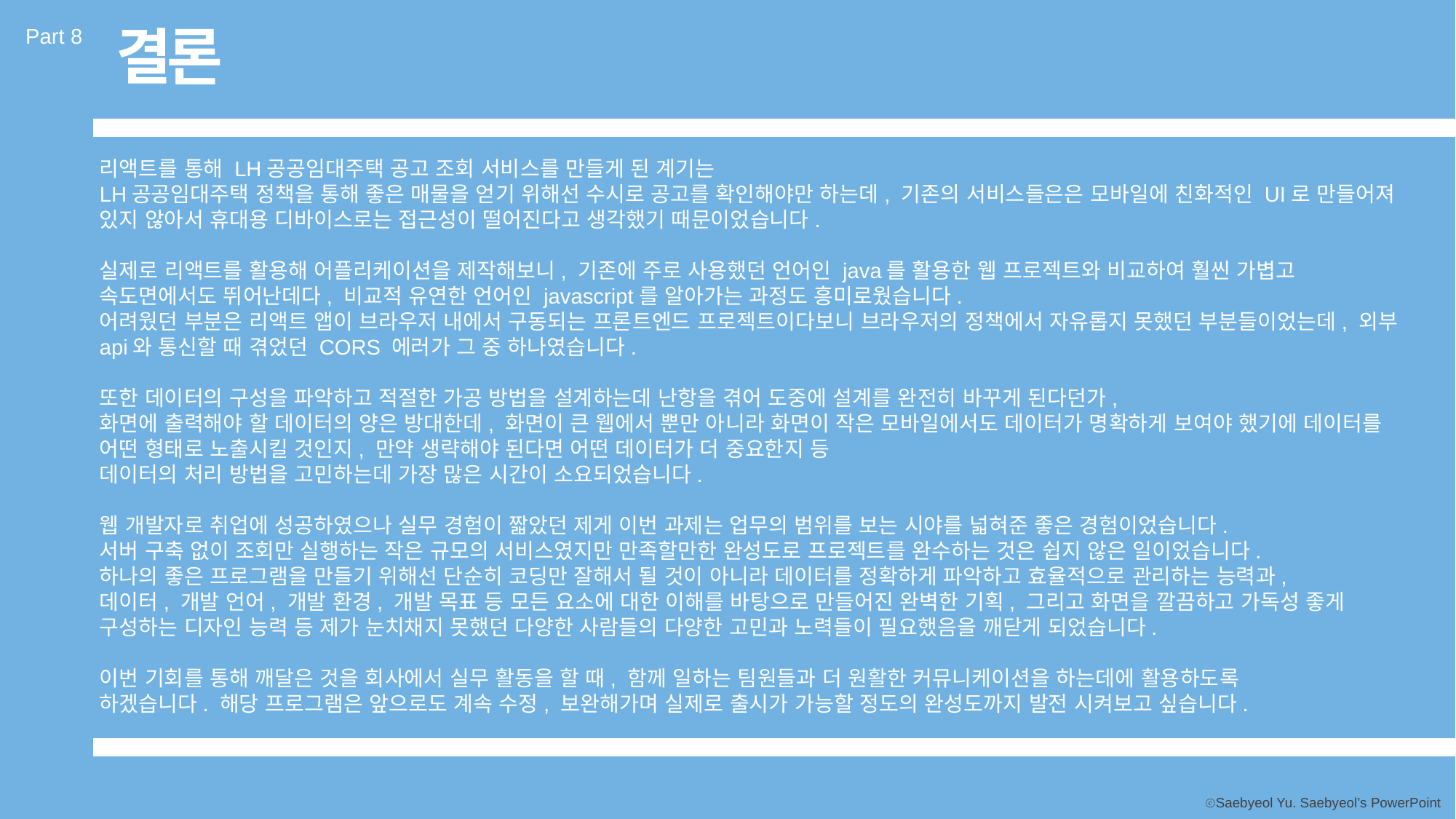

결론
Part 8
리액트를 통해 LH공공임대주택 공고 조회 서비스를 만들게 된 계기는
LH공공임대주택 정책을 통해 좋은 매물을 얻기 위해선 수시로 공고를 확인해야만 하는데, 기존의 서비스들은은 모바일에 친화적인 UI로 만들어져 있지 않아서 휴대용 디바이스로는 접근성이 떨어진다고 생각했기 때문이었습니다.

실제로 리액트를 활용해 어플리케이션을 제작해보니, 기존에 주로 사용했던 언어인 java를 활용한 웹 프로젝트와 비교하여 훨씬 가볍고 속도면에서도 뛰어난데다, 비교적 유연한 언어인 javascript를 알아가는 과정도 흥미로웠습니다.
어려웠던 부분은 리액트 앱이 브라우저 내에서 구동되는 프론트엔드 프로젝트이다보니 브라우저의 정책에서 자유롭지 못했던 부분들이었는데, 외부 api와 통신할 때 겪었던 CORS 에러가 그 중 하나였습니다.

또한 데이터의 구성을 파악하고 적절한 가공 방법을 설계하는데 난항을 겪어 도중에 설계를 완전히 바꾸게 된다던가,
화면에 출력해야 할 데이터의 양은 방대한데, 화면이 큰 웹에서 뿐만 아니라 화면이 작은 모바일에서도 데이터가 명확하게 보여야 했기에 데이터를 어떤 형태로 노출시킬 것인지, 만약 생략해야 된다면 어떤 데이터가 더 중요한지 등
데이터의 처리 방법을 고민하는데 가장 많은 시간이 소요되었습니다.

웹 개발자로 취업에 성공하였으나 실무 경험이 짧았던 제게 이번 과제는 업무의 범위를 보는 시야를 넓혀준 좋은 경험이었습니다.
서버 구축 없이 조회만 실행하는 작은 규모의 서비스였지만 만족할만한 완성도로 프로젝트를 완수하는 것은 쉽지 않은 일이었습니다.
하나의 좋은 프로그램을 만들기 위해선 단순히 코딩만 잘해서 될 것이 아니라 데이터를 정확하게 파악하고 효율적으로 관리하는 능력과,
데이터, 개발 언어, 개발 환경, 개발 목표 등 모든 요소에 대한 이해를 바탕으로 만들어진 완벽한 기획, 그리고 화면을 깔끔하고 가독성 좋게 구성하는 디자인 능력 등 제가 눈치채지 못했던 다양한 사람들의 다양한 고민과 노력들이 필요했음을 깨닫게 되었습니다.

이번 기회를 통해 깨달은 것을 회사에서 실무 활동을 할 때, 함께 일하는 팀원들과 더 원활한 커뮤니케이션을 하는데에 활용하도록
하겠습니다. 해당 프로그램은 앞으로도 계속 수정, 보완해가며 실제로 출시가 가능할 정도의 완성도까지 발전 시켜보고 싶습니다.